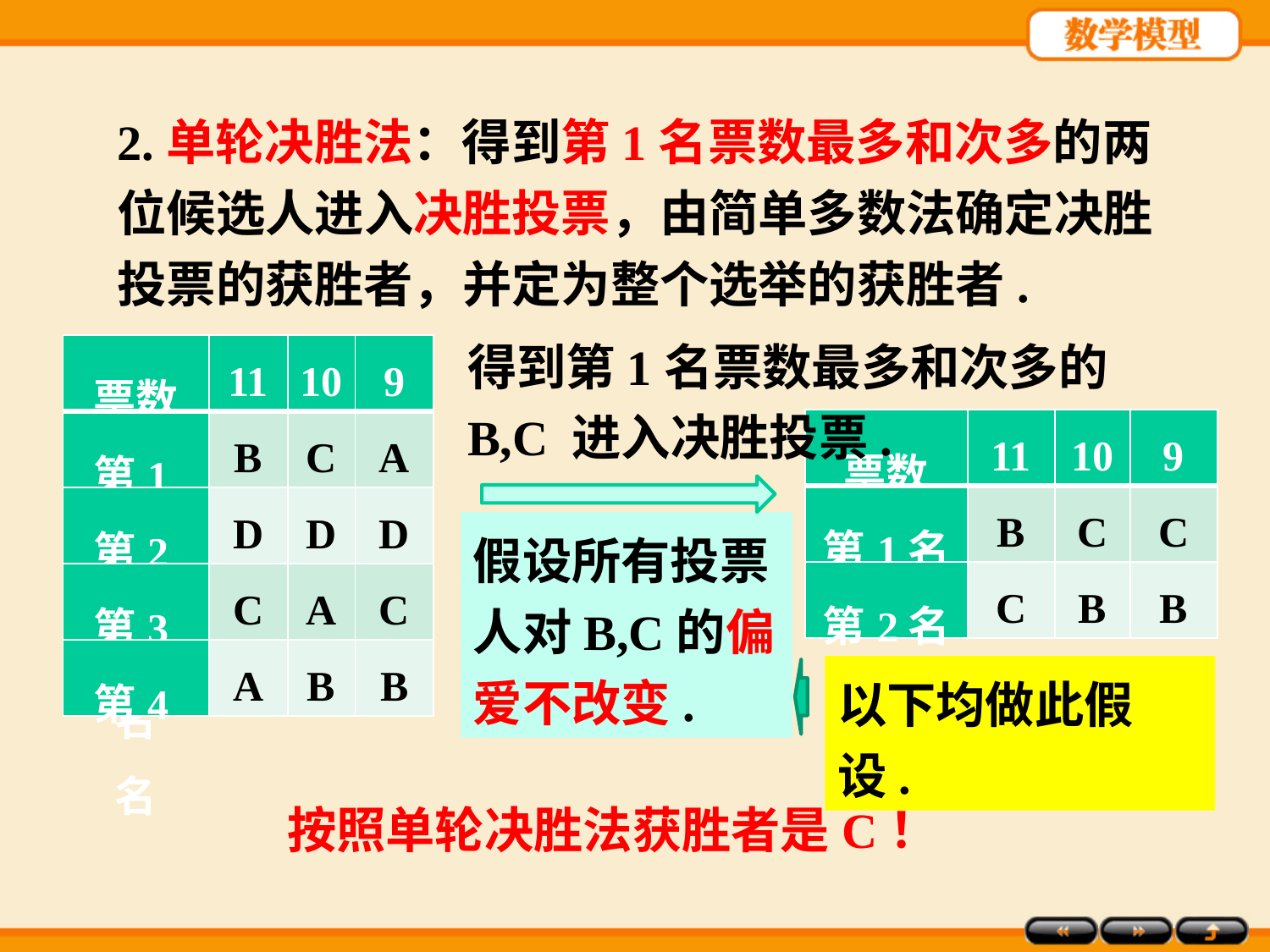

2.单轮决胜法：得到第1名票数最多和次多的两位候选人进入决胜投票，由简单多数法确定决胜投票的获胜者，并定为整个选举的获胜者.
得到第1名票数最多和次多的B,C 进入决胜投票.
| 票数 | 11 | 10 | 9 |
| --- | --- | --- | --- |
| 第1名 | B | C | A |
| 第2名 | D | D | D |
| 第3名 | C | A | C |
| 第4名 | A | B | B |
| 票数 | 11 | 10 | 9 |
| --- | --- | --- | --- |
| 第1名 | B | C | C |
| 第2名 | C | B | B |

假设所有投票人对B,C的偏爱不改变.
以下均做此假设.

按照单轮决胜法获胜者是C！